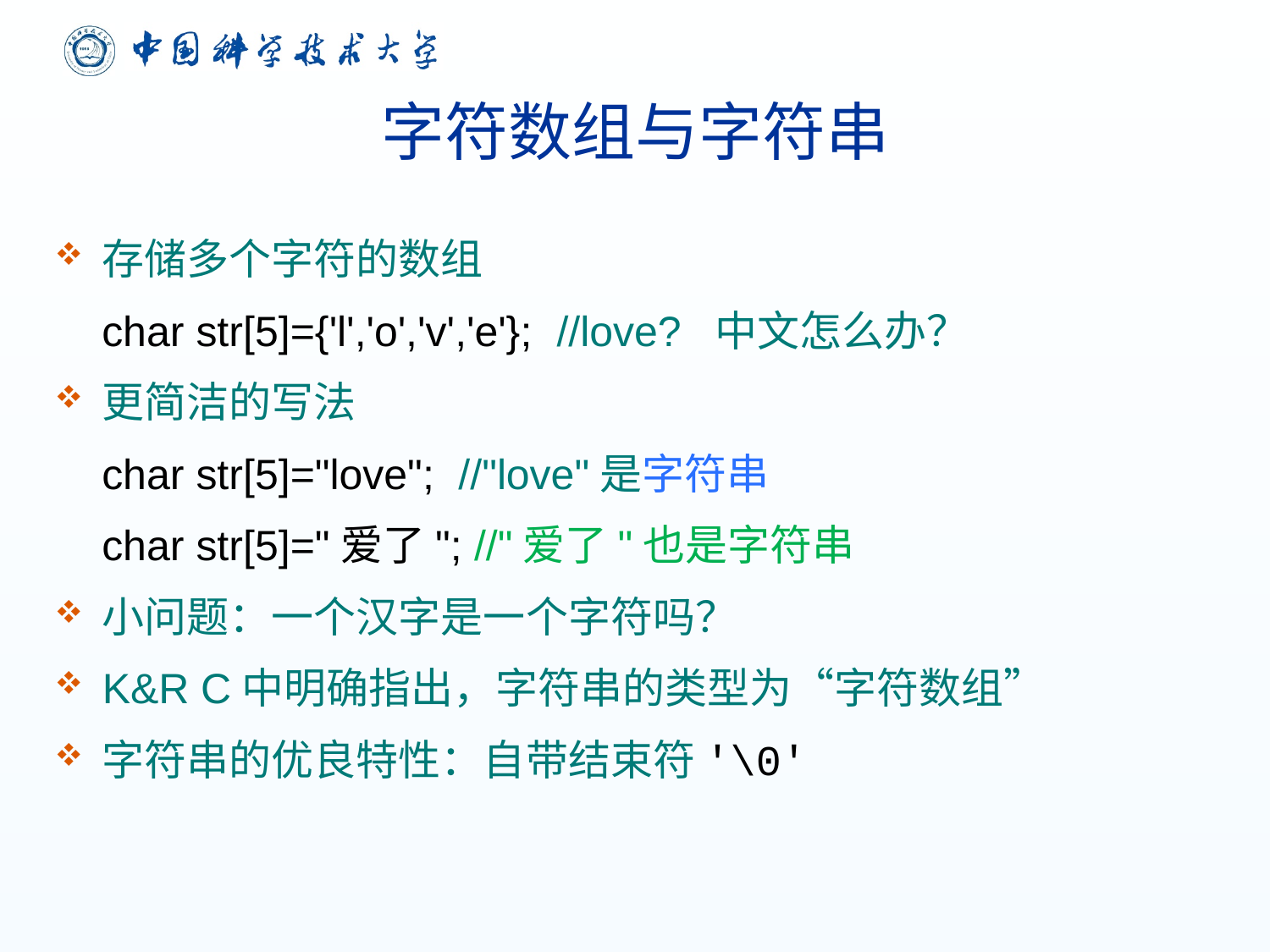

# 字符数组与字符串
存储多个字符的数组
    char str[5]={'l','o','v','e'};  //love?  中文怎么办？
更简洁的写法
    char str[5]="love";  //"love"是字符串
    char str[5]="爱了"; //"爱了"也是字符串
小问题：一个汉字是一个字符吗？
K&R C中明确指出，字符串的类型为“字符数组”
字符串的优良特性：自带结束符'\0'